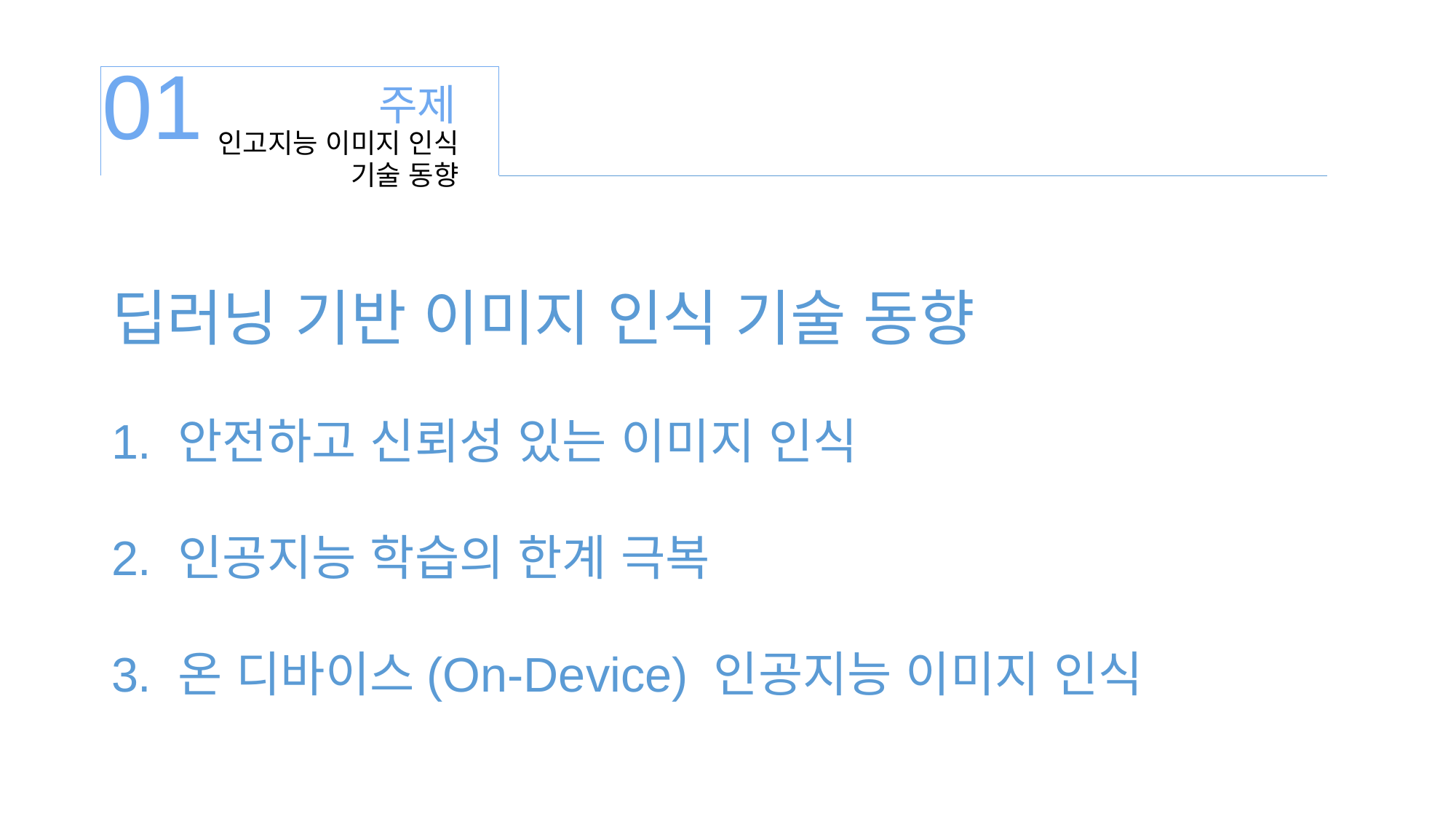

01
주제
인고지능 이미지 인식 기술 동향

딥러닝 기반 이미지 인식 기술 동향
 안전하고 신뢰성 있는 이미지 인식
 인공지능 학습의 한계 극복
 온 디바이스(On-Device) 인공지능 이미지 인식